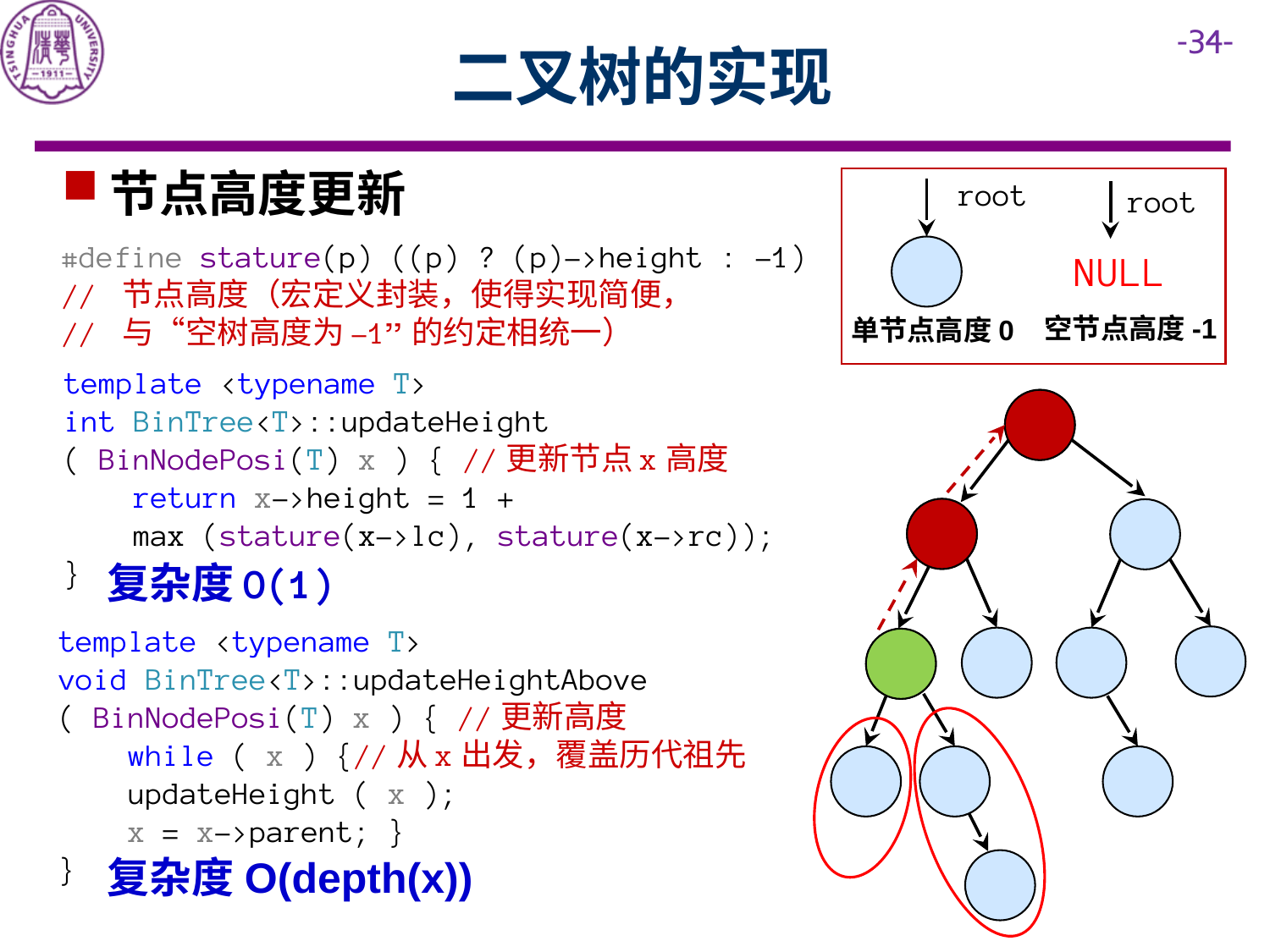

# 二叉树的实现
节点高度更新

root
root
#define stature(p) ((p) ? (p)->height : -1)
// 节点高度（宏定义封装，使得实现简便，
// 与“空树高度为-1”的约定相统一）

NULL
空节点高度-1
单节点高度0
template <typename T>
int BinTree<T>::updateHeight ( BinNodePosi(T) x ) { //更新节点x高度
    return x->height = 1 +
    max (stature(x->lc), stature(x->rc));
}

复杂度O(1)
template <typename T>
void BinTree<T>::updateHeightAbove ( BinNodePosi(T) x ) { //更新高度
    while ( x ) {//从x出发，覆盖历代祖先
    updateHeight ( x );
    x = x->parent; }
}

复杂度O(depth(x))